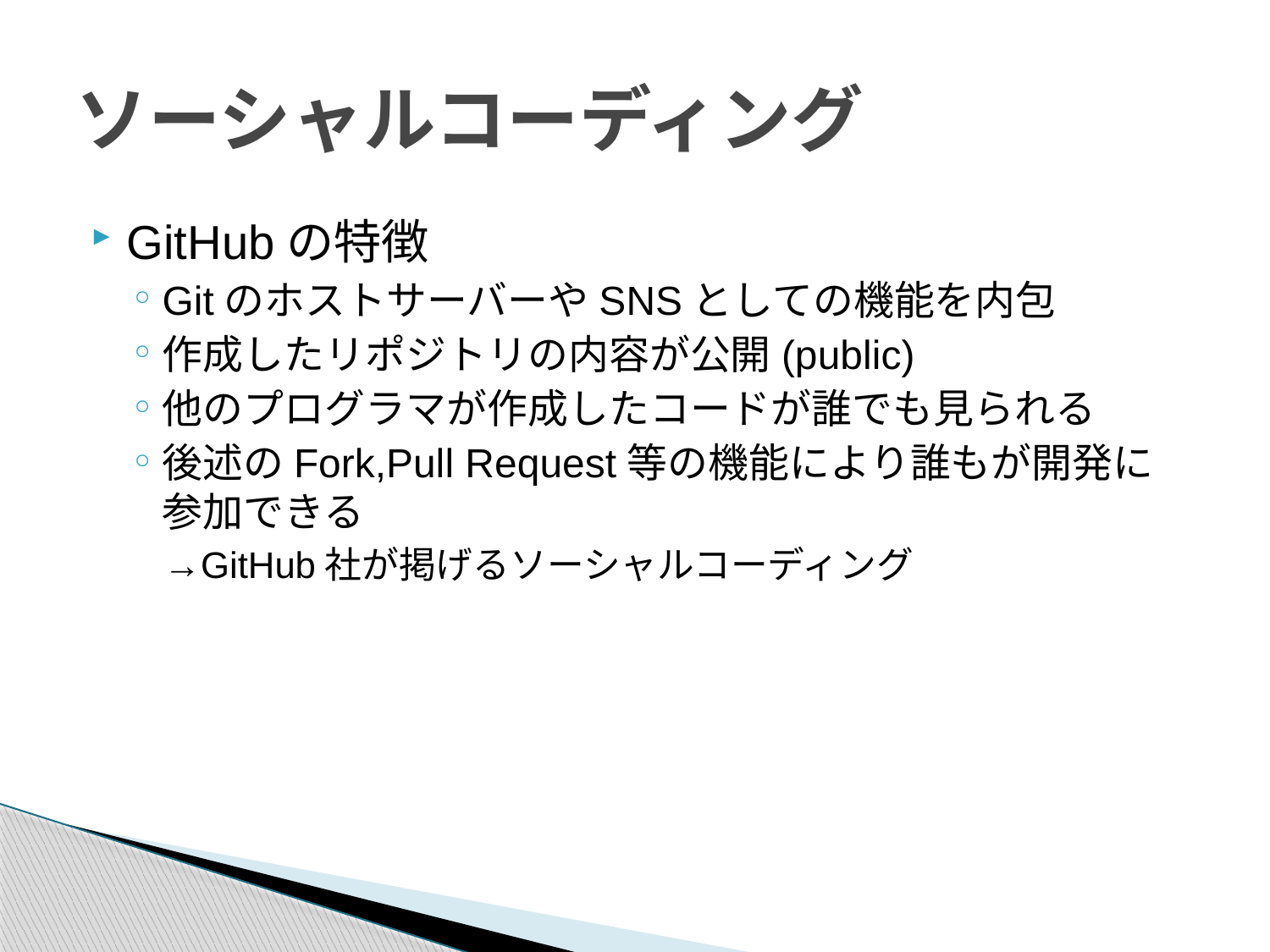

# ソーシャルコーディング
GitHubの特徴
GitのホストサーバーやSNSとしての機能を内包
作成したリポジトリの内容が公開(public)
他のプログラマが作成したコードが誰でも見られる
後述のFork,Pull Request等の機能により誰もが開発に参加できる
→GitHub社が掲げるソーシャルコーディング